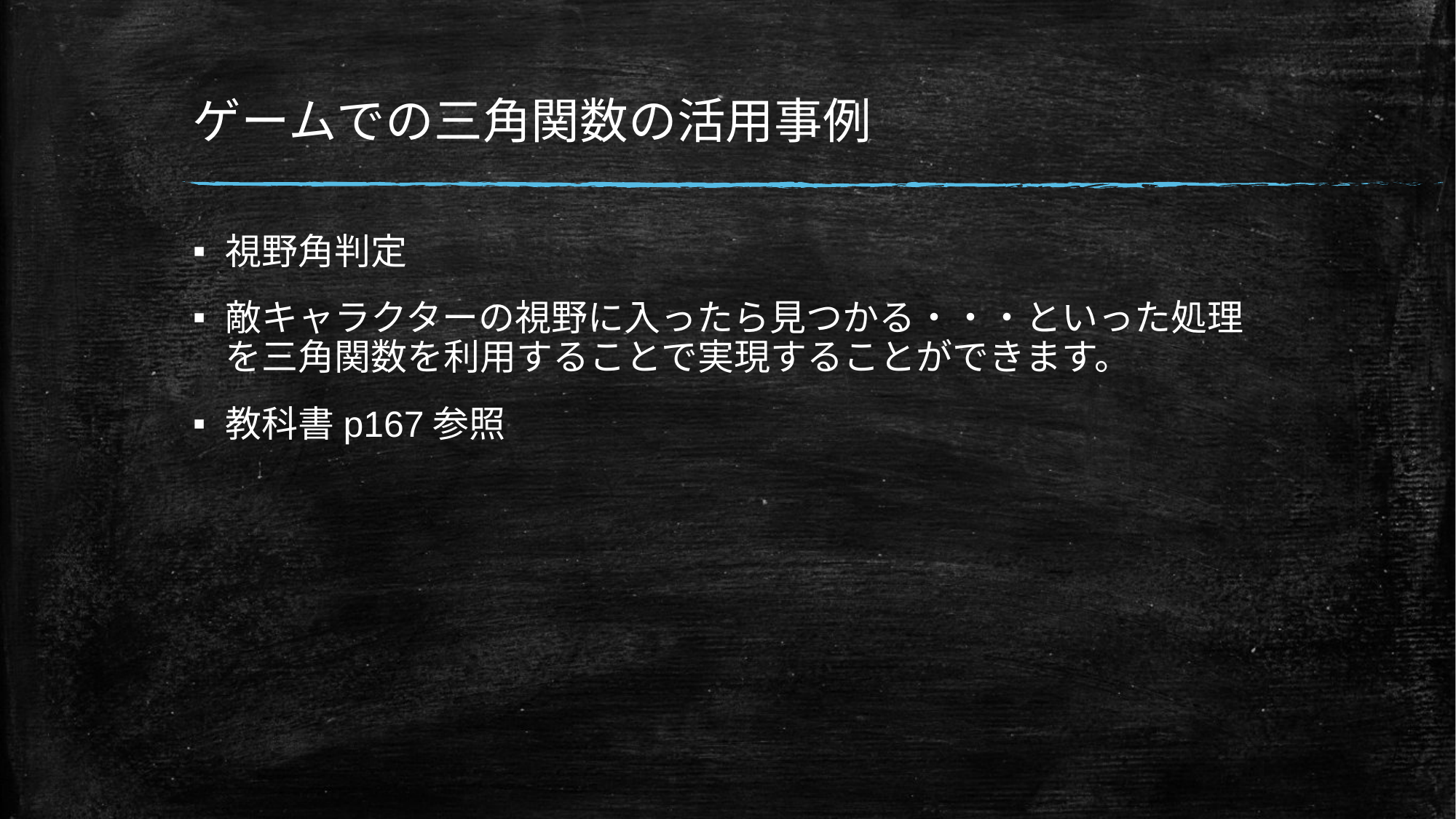

# ゲームでの三角関数の活用事例
視野角判定
敵キャラクターの視野に入ったら見つかる・・・といった処理を三角関数を利用することで実現することができます。
教科書p167参照